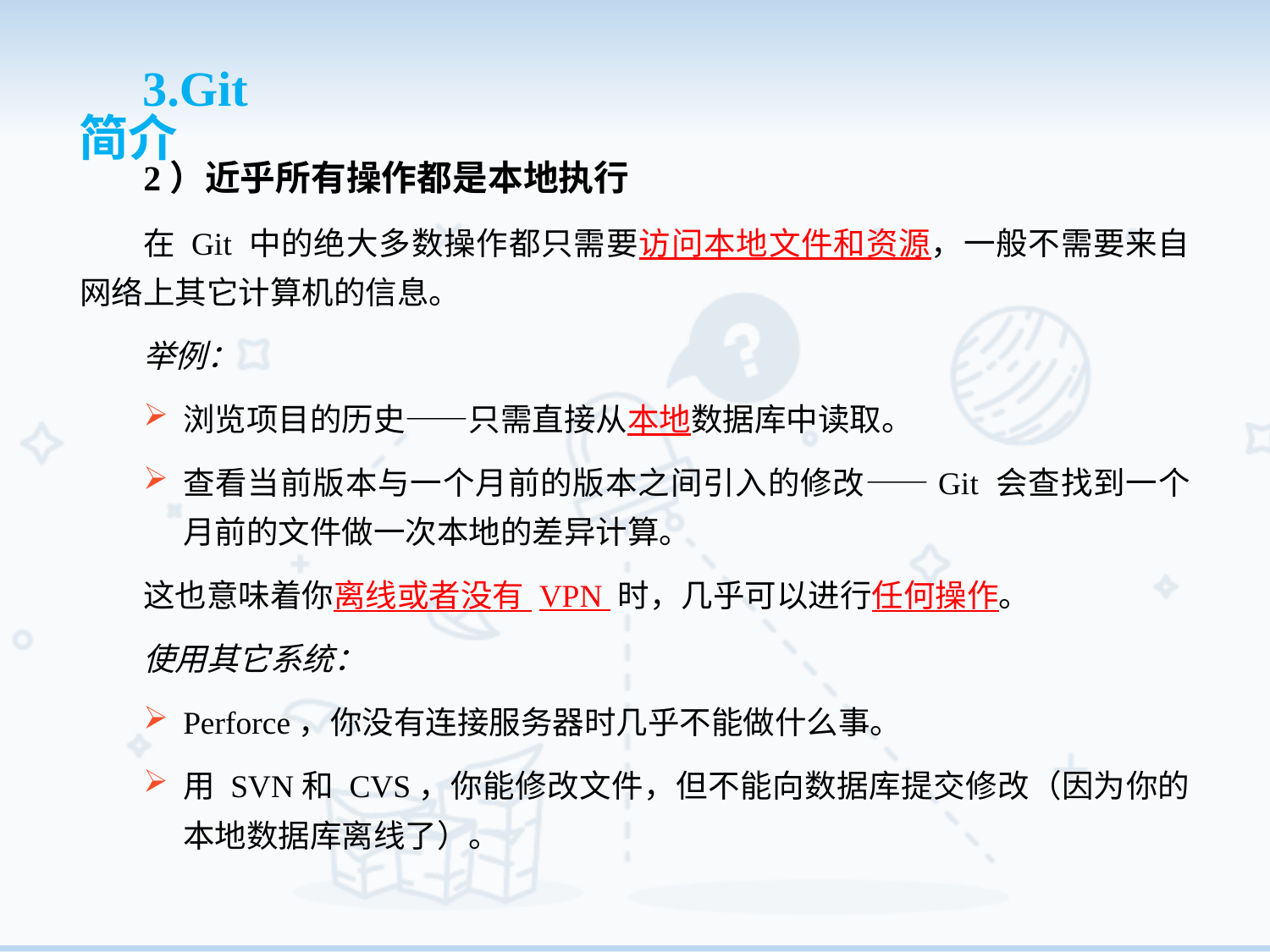

3.Git 简介
2）近乎所有操作都是本地执行
在 Git 中的绝大多数操作都只需要访问本地文件和资源，一般不需要来自网络上其它计算机的信息。
举例：
浏览项目的历史——只需直接从本地数据库中读取。
查看当前版本与一个月前的版本之间引入的修改——Git 会查找到一个月前的文件做一次本地的差异计算。
这也意味着你离线或者没有 VPN 时，几乎可以进行任何操作。
使用其它系统：
Perforce，你没有连接服务器时几乎不能做什么事。
用 SVN和 CVS，你能修改文件，但不能向数据库提交修改（因为你的本地数据库离线了）。